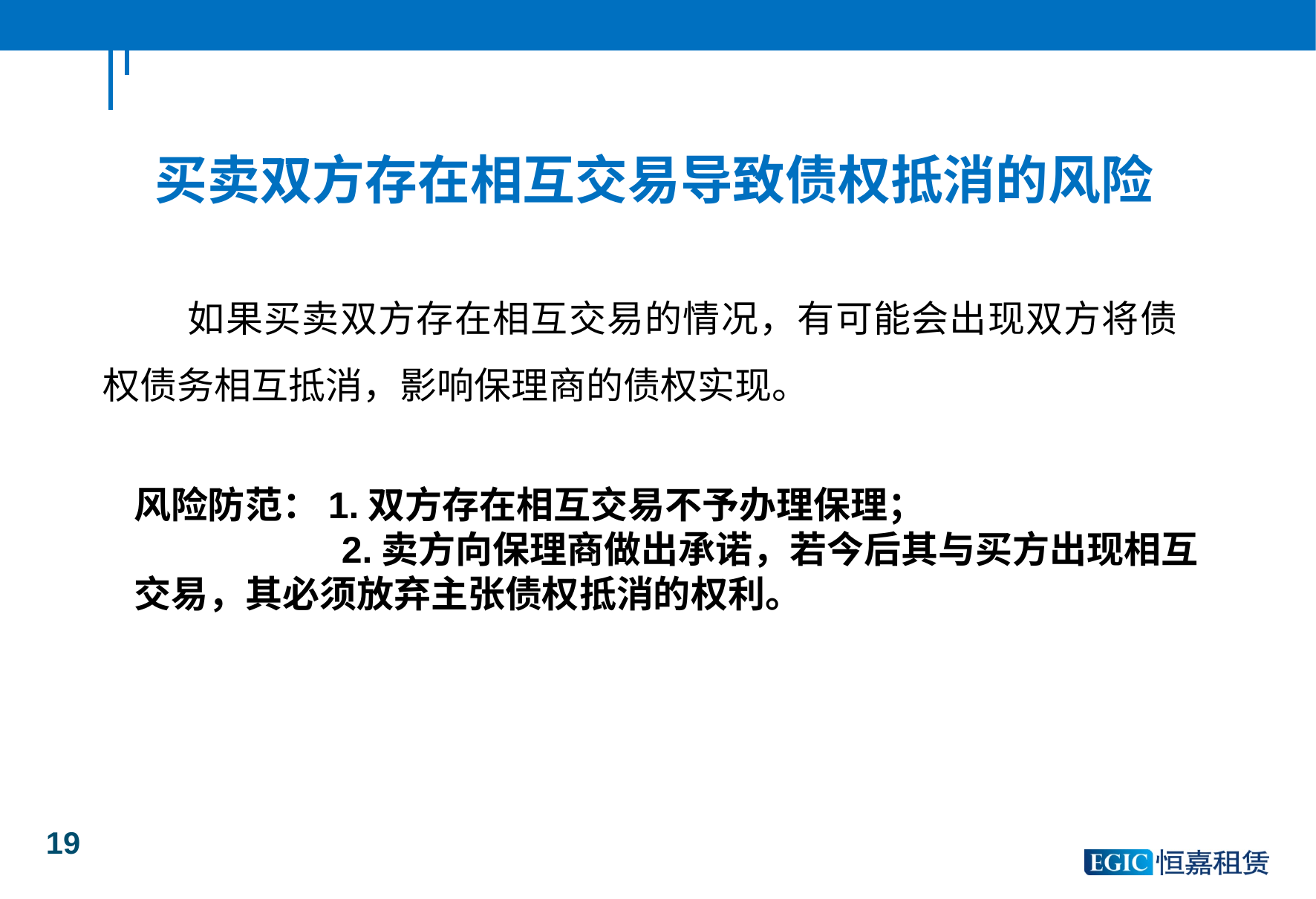

买卖双方存在相互交易导致债权抵消的风险
        如果买卖双方存在相互交易的情况，有可能会出现双方将债权债务相互抵消，影响保理商的债权实现。
风险防范：1.双方存在相互交易不予办理保理；
                    2.卖方向保理商做出承诺，若今后其与买方出现相互交易，其必须放弃主张债权抵消的权利。
19